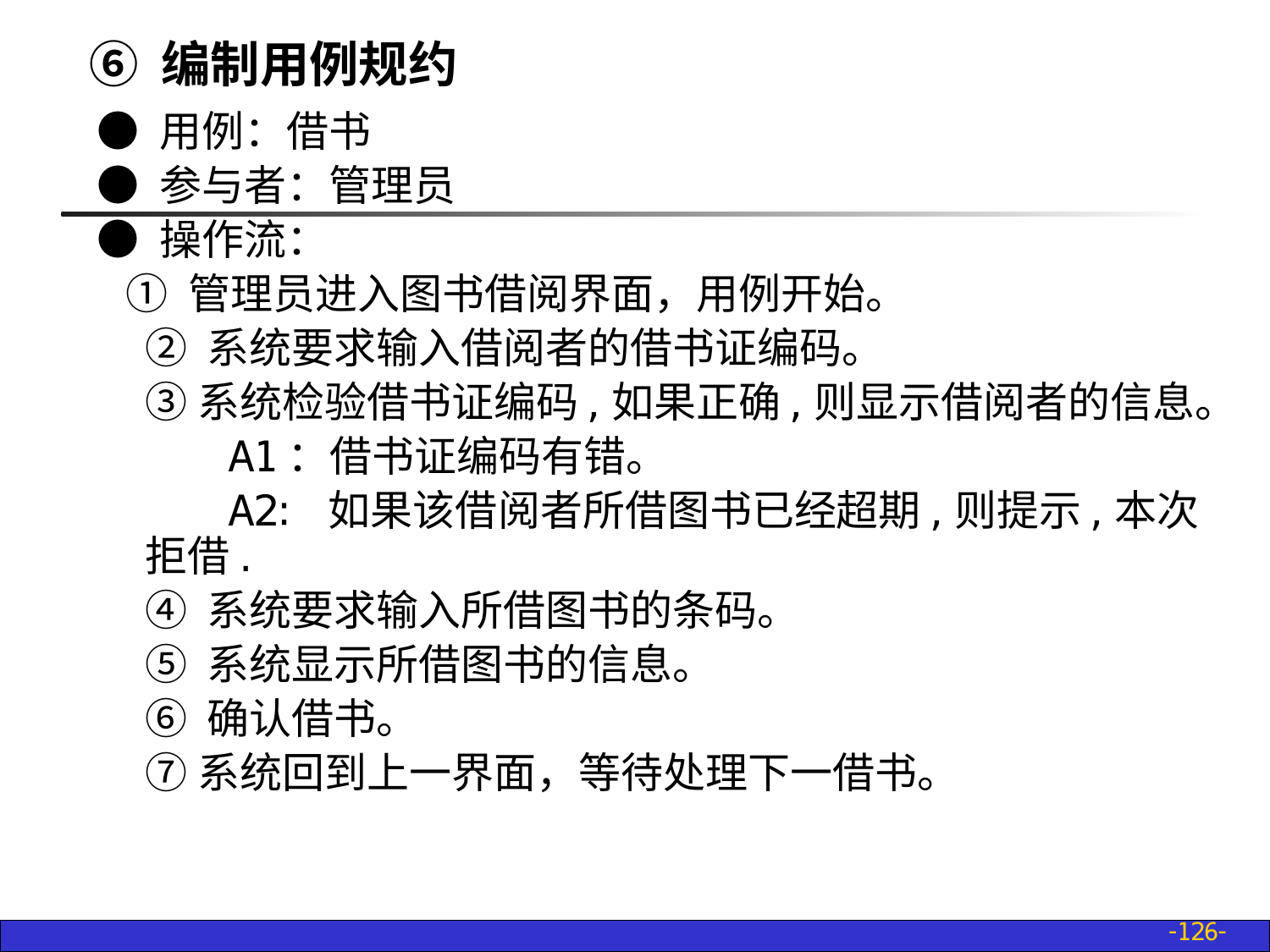

⑥ 编制用例规约
● 用例：借书
● 参与者：管理员
● 操作流：
   ① 管理员进入图书借阅界面，用例开始。
     ② 系统要求输入借阅者的借书证编码。
     ③系统检验借书证编码,如果正确,则显示借阅者的信息。
          A1：借书证编码有错。
          A2:  如果该借阅者所借图书已经超期,则提示,本次拒借.
     ④ 系统要求输入所借图书的条码。
     ⑤ 系统显示所借图书的信息。
     ⑥ 确认借书。
     ⑦系统回到上一界面，等待处理下一借书。
-126-